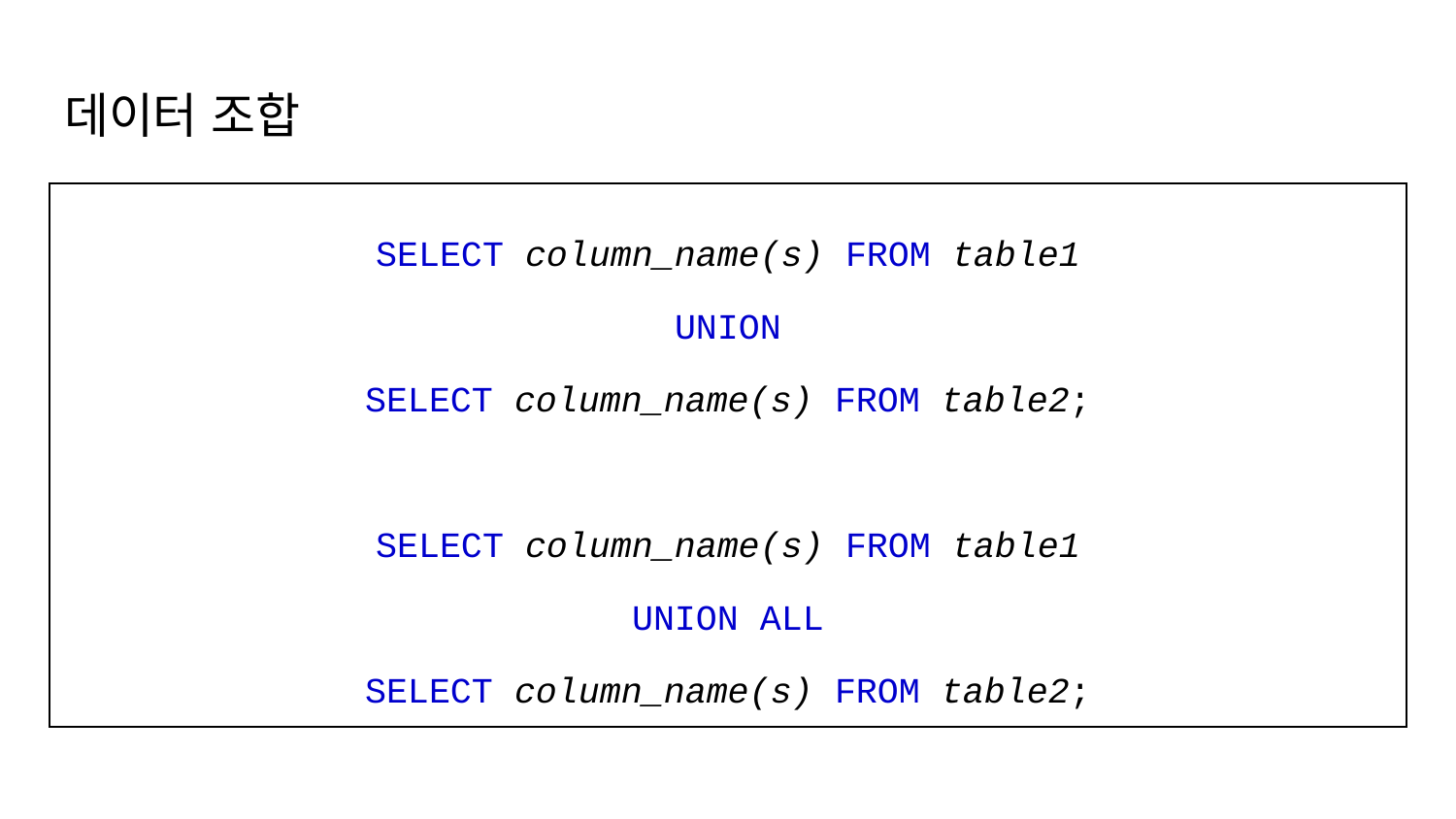

# 데이터 조합
SELECT column_name(s) FROM table1
UNION
SELECT column_name(s) FROM table2;

SELECT column_name(s) FROM table1
UNION ALL
SELECT column_name(s) FROM table2;